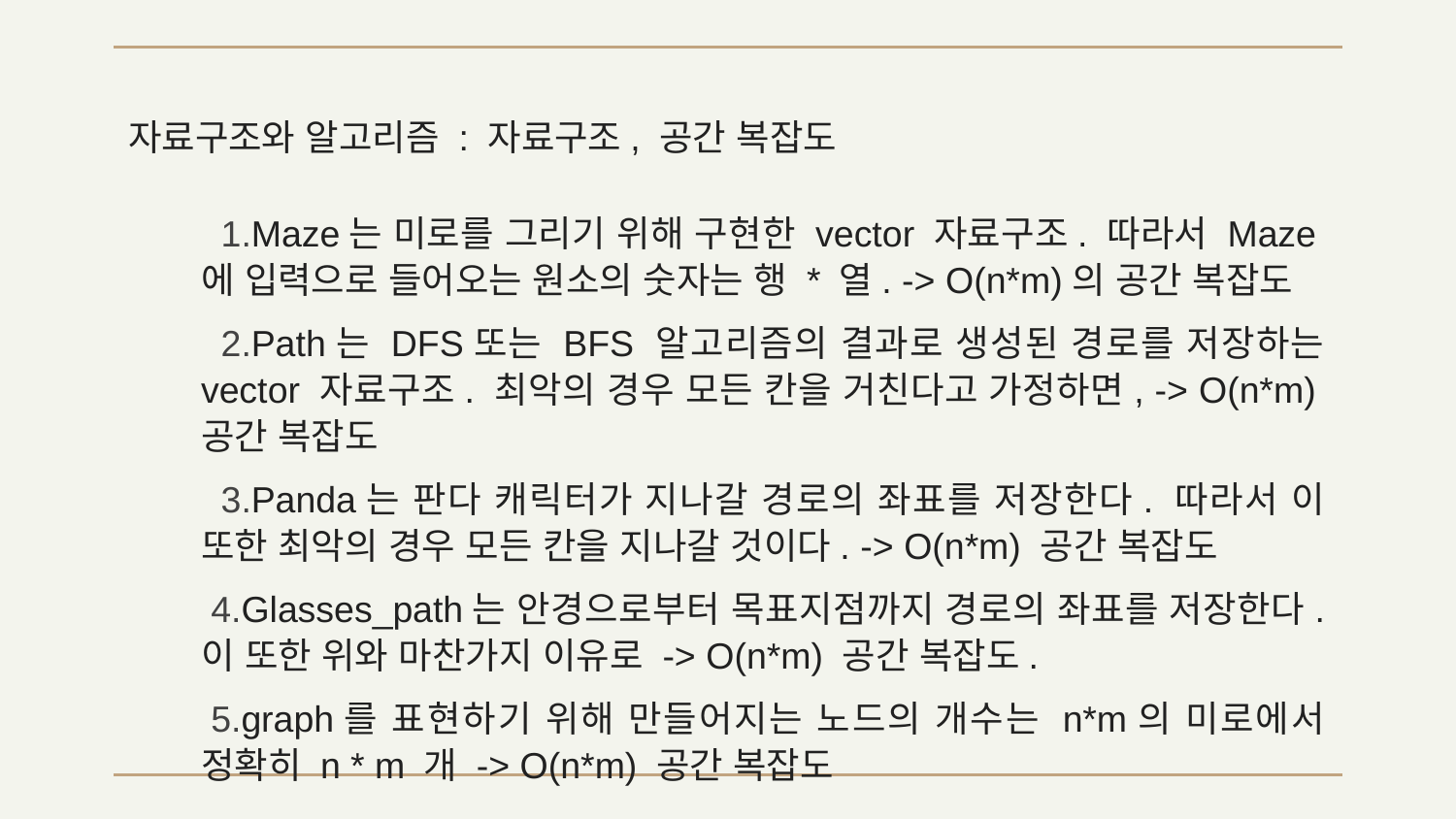

# 자료구조와 알고리즘 : 자료구조, 공간 복잡도
Maze는 미로를 그리기 위해 구현한 vector 자료구조. 따라서 Maze에 입력으로 들어오는 원소의 숫자는 행 * 열. -> O(n*m)의 공간 복잡도
Path는 DFS또는 BFS 알고리즘의 결과로 생성된 경로를 저장하는 vector 자료구조. 최악의 경우 모든 칸을 거친다고 가정하면, -> O(n*m)공간 복잡도
Panda는 판다 캐릭터가 지나갈 경로의 좌표를 저장한다. 따라서 이 또한 최악의 경우 모든 칸을 지나갈 것이다. -> O(n*m) 공간 복잡도
Glasses_path는 안경으로부터 목표지점까지 경로의 좌표를 저장한다. 이 또한 위와 마찬가지 이유로 -> O(n*m) 공간 복잡도.
graph를 표현하기 위해 만들어지는 노드의 개수는 n*m의 미로에서 정확히 n * m 개 -> O(n*m) 공간 복잡도